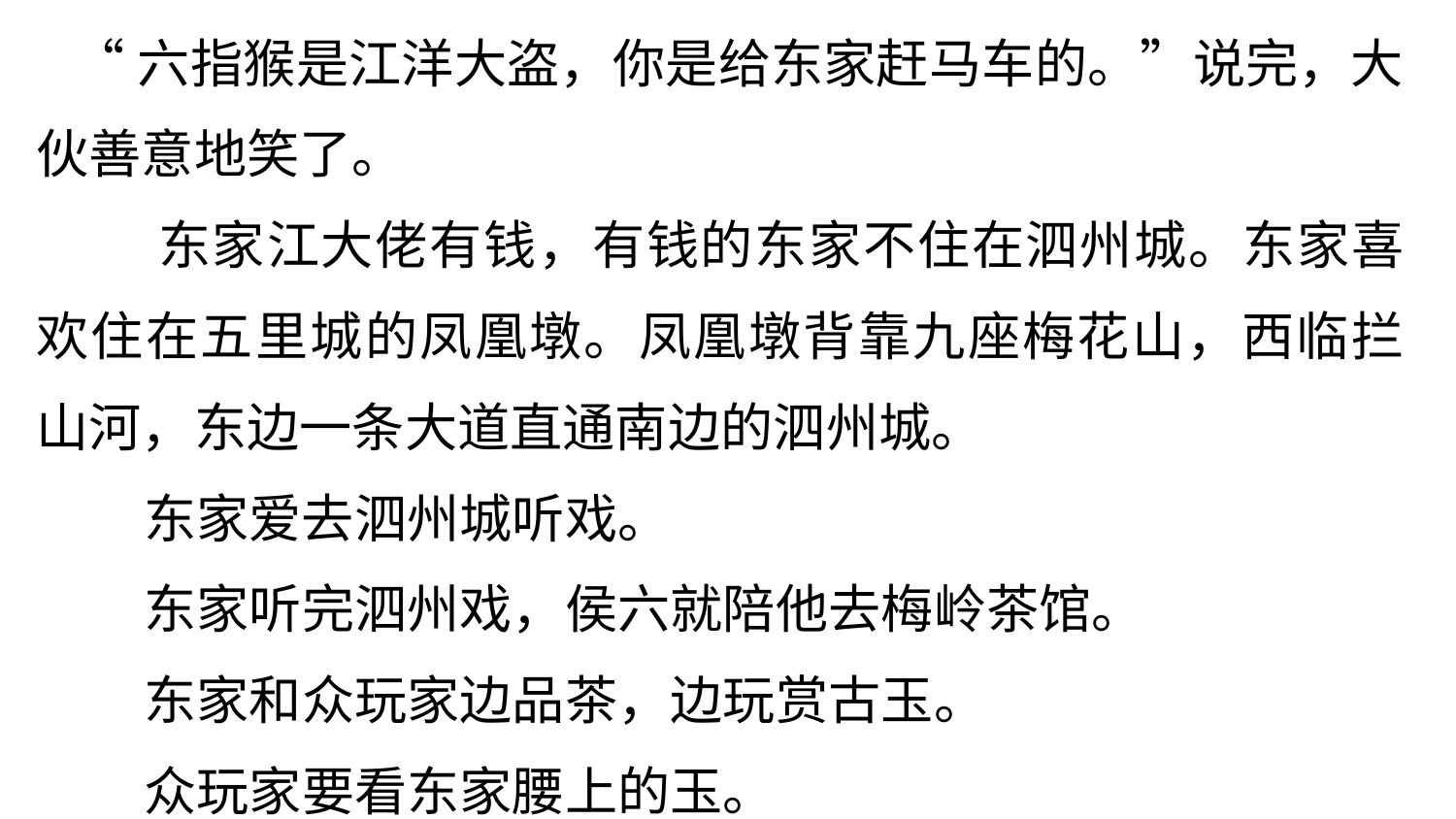

“六指猴是江洋大盗，你是给东家赶马车的。”说完，大伙善意地笑了。
        东家江大佬有钱，有钱的东家不住在泗州城。东家喜欢住在五里城的凤凰墩。凤凰墩背靠九座梅花山，西临拦山河，东边一条大道直通南边的泗州城。
        东家爱去泗州城听戏。
        东家听完泗州戏，侯六就陪他去梅岭茶馆。
        东家和众玩家边品茶，边玩赏古玉。
        众玩家要看东家腰上的玉。